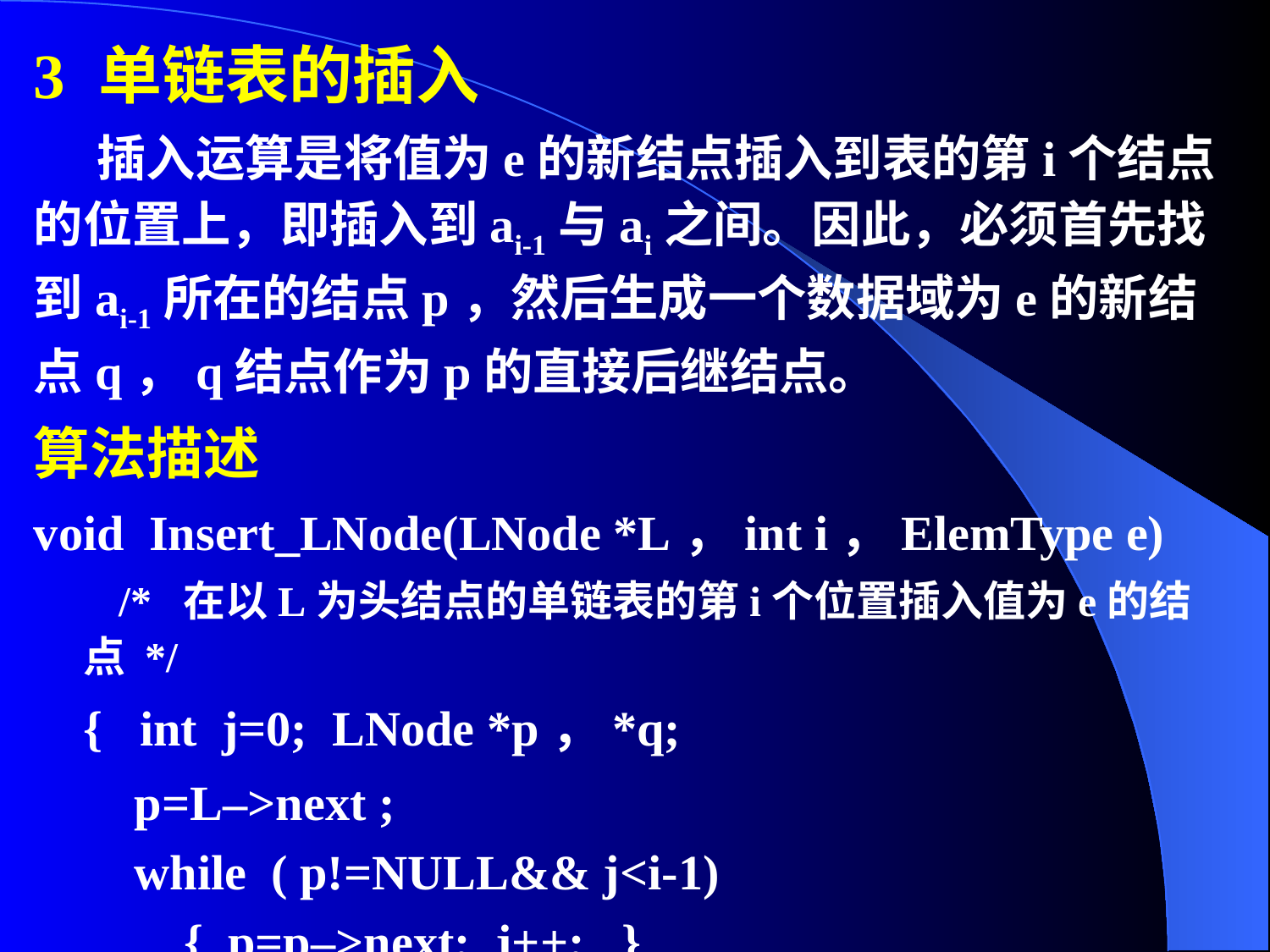

# 3 单链表的插入
       插入运算是将值为e的新结点插入到表的第i个结点的位置上，即插入到ai-1与ai之间。因此，必须首先找到ai-1所在的结点p，然后生成一个数据域为e的新结点q，q结点作为p的直接后继结点。
算法描述
void  Insert_LNode(LNode *L，int i，ElemType e)
    /*  在以L为头结点的单链表的第i个位置插入值为e的结点 */
{   int  j=0;  LNode *p，*q;
p=L–>next ;
while  ( p!=NULL&& j<i-1)
{  p=p–>next;  j++;   }